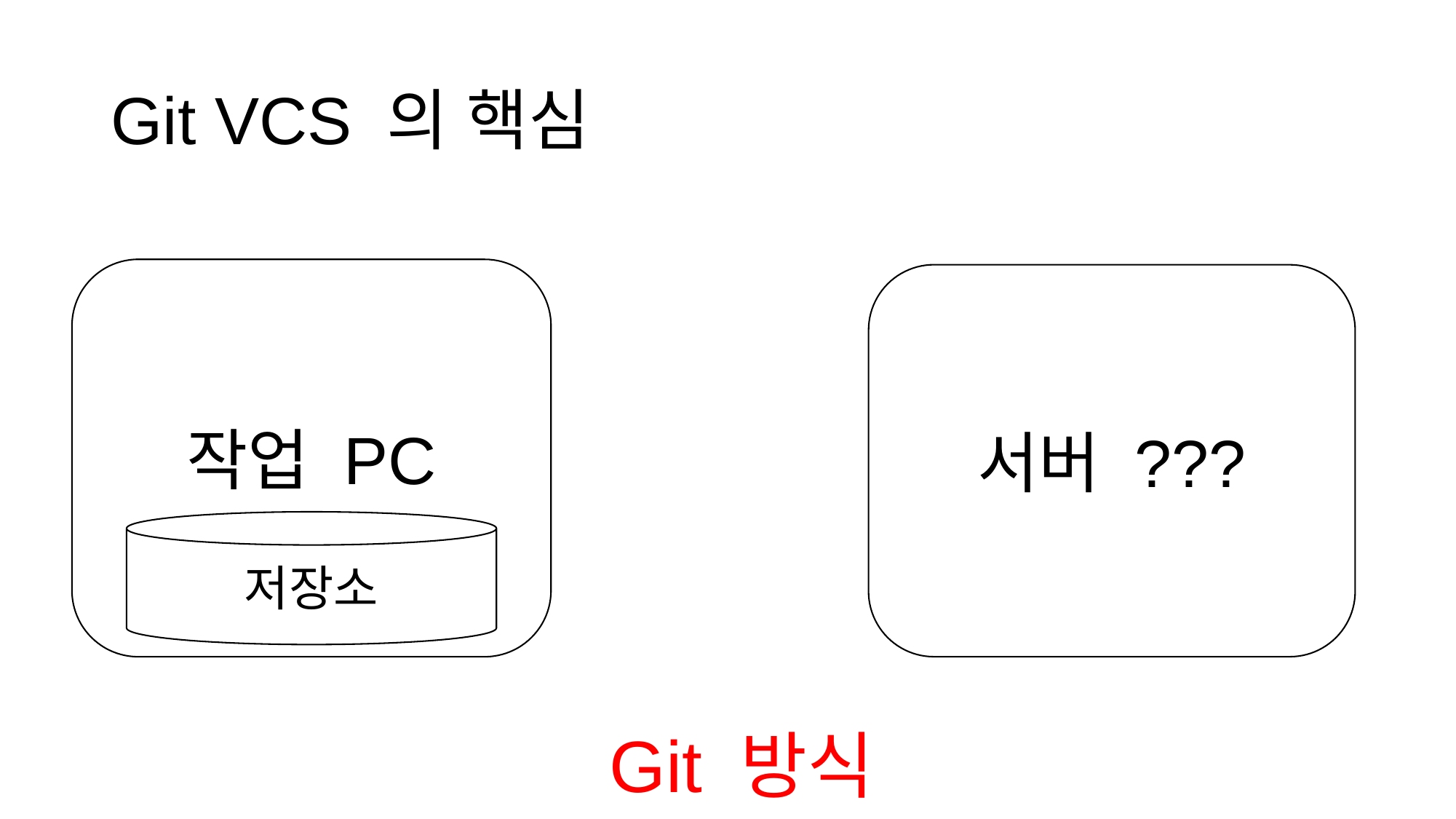

# Git VCS 의 핵심
작업 PC
서버 ???
저장소
Git 방식